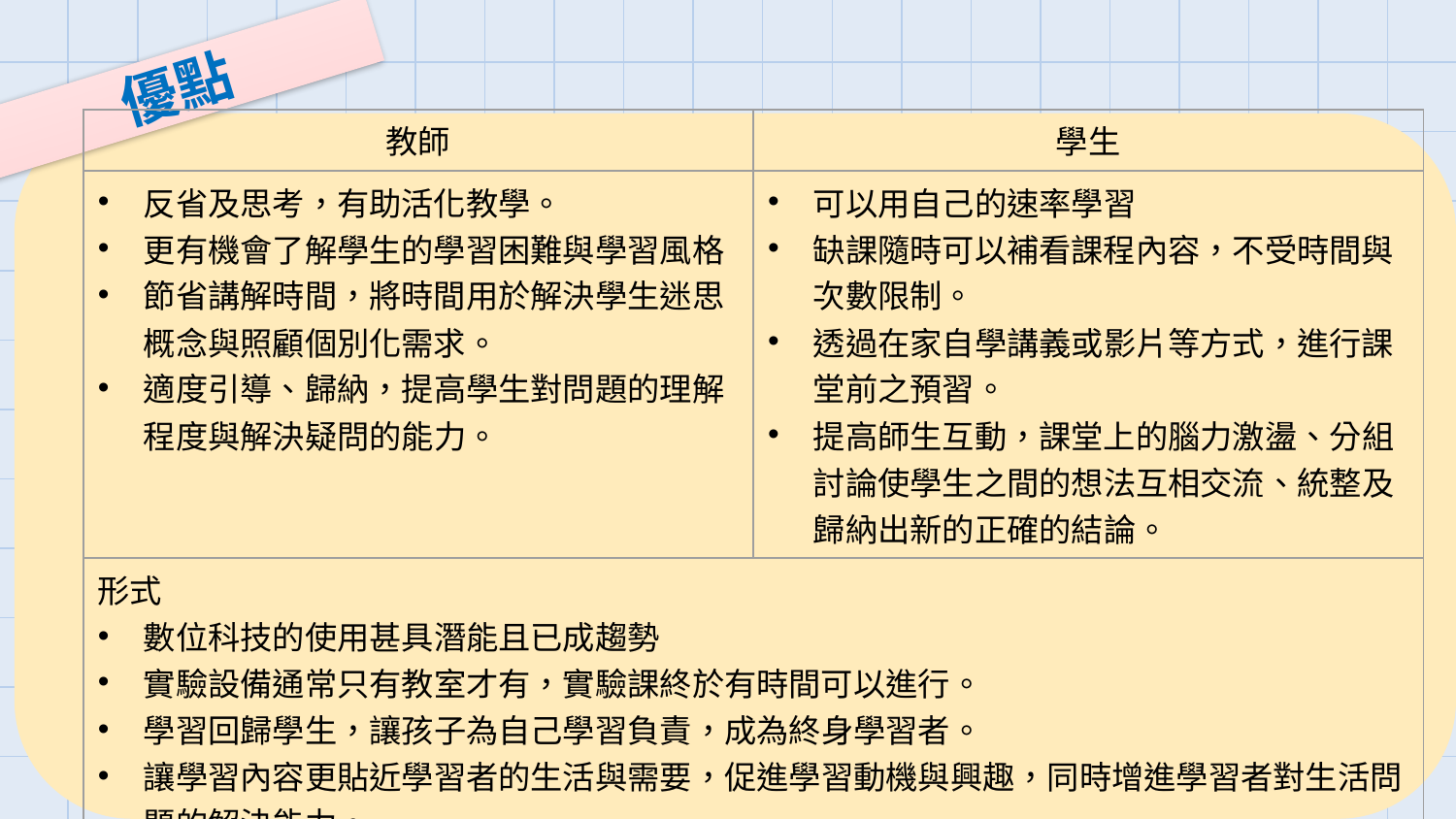

優點
| 教師 | 學生 |
| --- | --- |
| 反省及思考，有助活化教學。 更有機會了解學生的學習困難與學習風格 節省講解時間，將時間用於解決學生迷思概念與照顧個別化需求。 適度引導、歸納，提高學生對問題的理解程度與解決疑問的能力。 | 可以用自己的速率學習 缺課隨時可以補看課程內容，不受時間與次數限制。 透過在家自學講義或影片等方式，進行課堂前之預習。 提高師生互動，課堂上的腦力激盪、分組討論使學生之間的想法互相交流、統整及歸納出新的正確的結論。 |
| 形式 數位科技的使用甚具潛能且已成趨勢 實驗設備通常只有教室才有，實驗課終於有時間可以進行。 學習回歸學生，讓孩子為自己學習負責，成為終身學習者。 讓學習內容更貼近學習者的生活與需要，促進學習動機與興趣，同時增進學習者對生活問題的解決能力。 教師安排與規劃課程，能設身處地與學生共同設計，並且亦參酌學生意見，進行後續改善與修正。 |  |